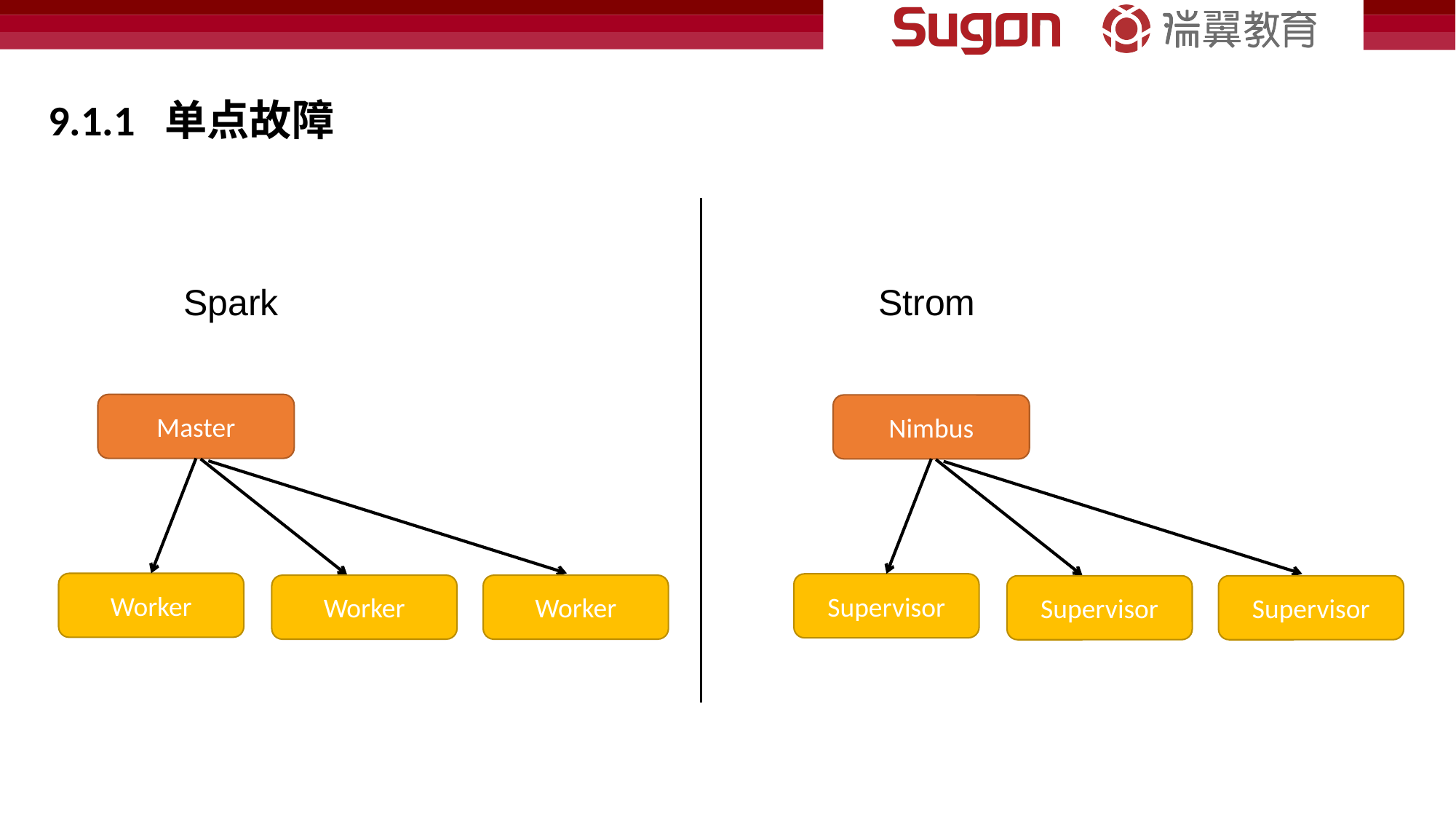

9.1.1  单点故障
Spark
Strom
Master
Nimbus
Worker
Supervisor
Worker
Worker
Supervisor
Supervisor